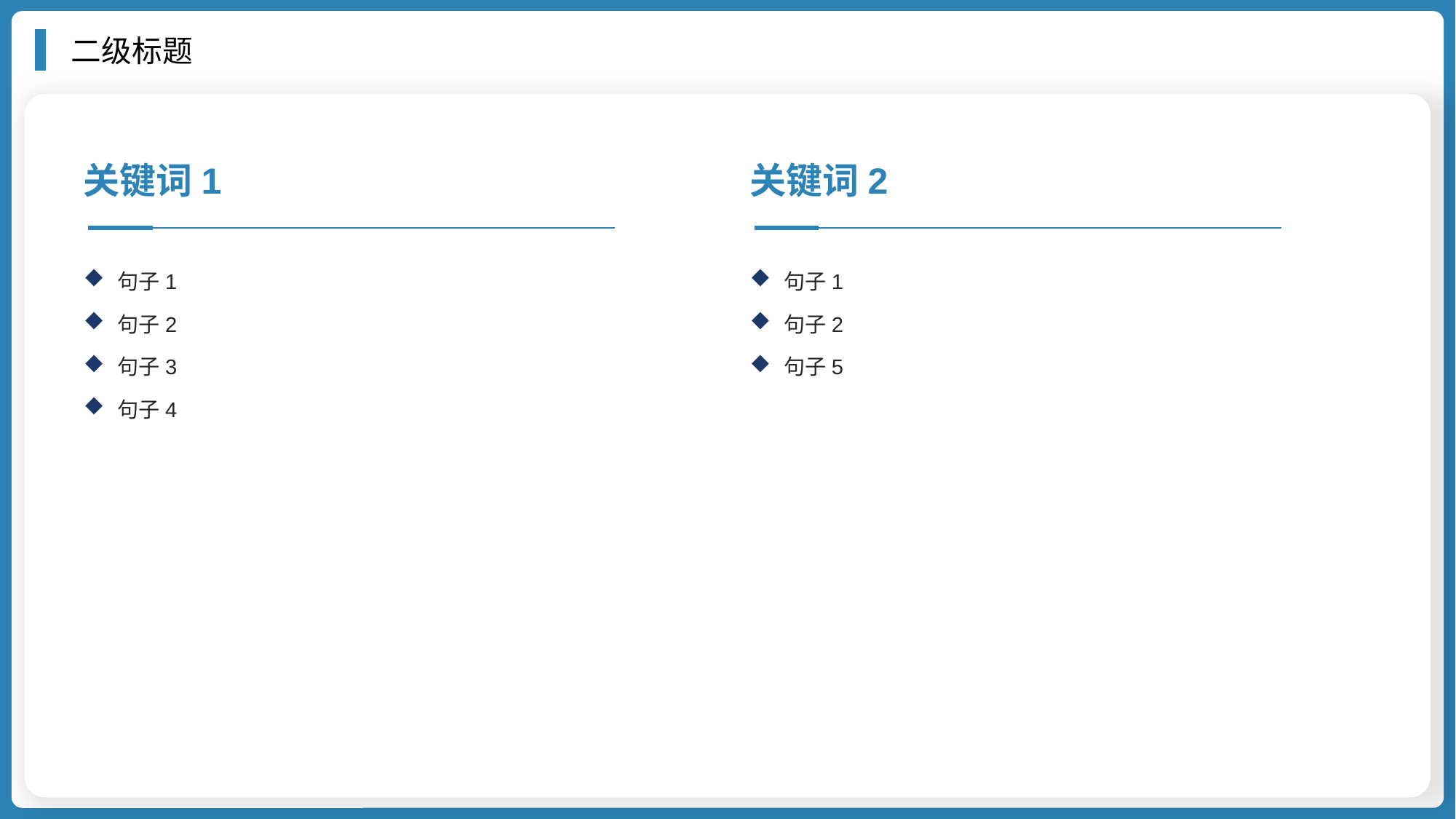

二级标题
关键词1
关键词2
句子1
句子2
句子3
句子4
句子1
句子2
句子5